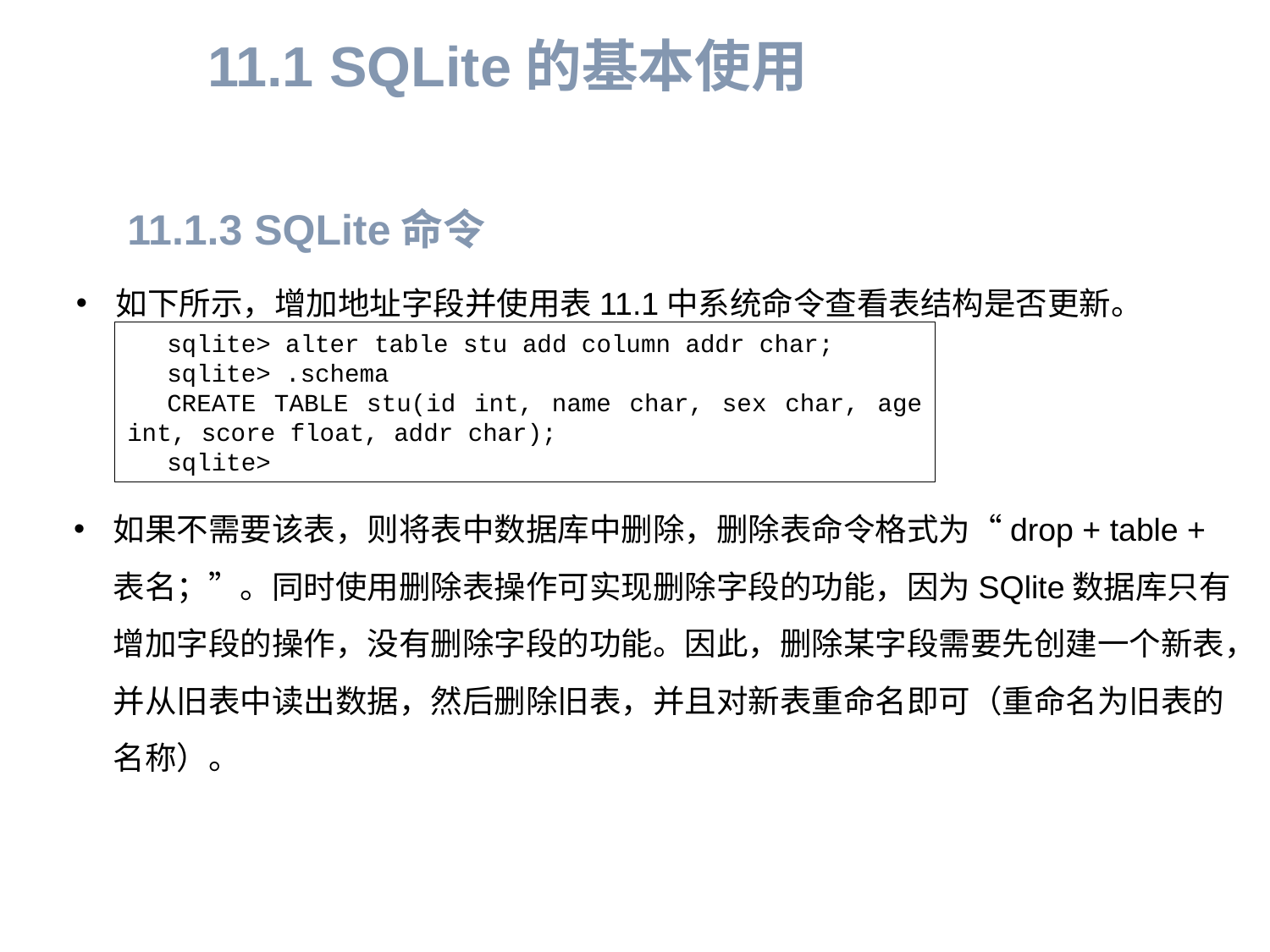

11.1 SQLite的基本使用
11.1.3 SQLite命令
如下所示，增加地址字段并使用表11.1中系统命令查看表结构是否更新。
sqlite> alter table stu add column addr char;
sqlite> .schema
CREATE TABLE stu(id int, name char, sex char, age int, score float, addr char);
sqlite>
如果不需要该表，则将表中数据库中删除，删除表命令格式为“drop + table + 表名；”。同时使用删除表操作可实现删除字段的功能，因为SQlite数据库只有增加字段的操作，没有删除字段的功能。因此，删除某字段需要先创建一个新表，并从旧表中读出数据，然后删除旧表，并且对新表重命名即可（重命名为旧表的名称）。